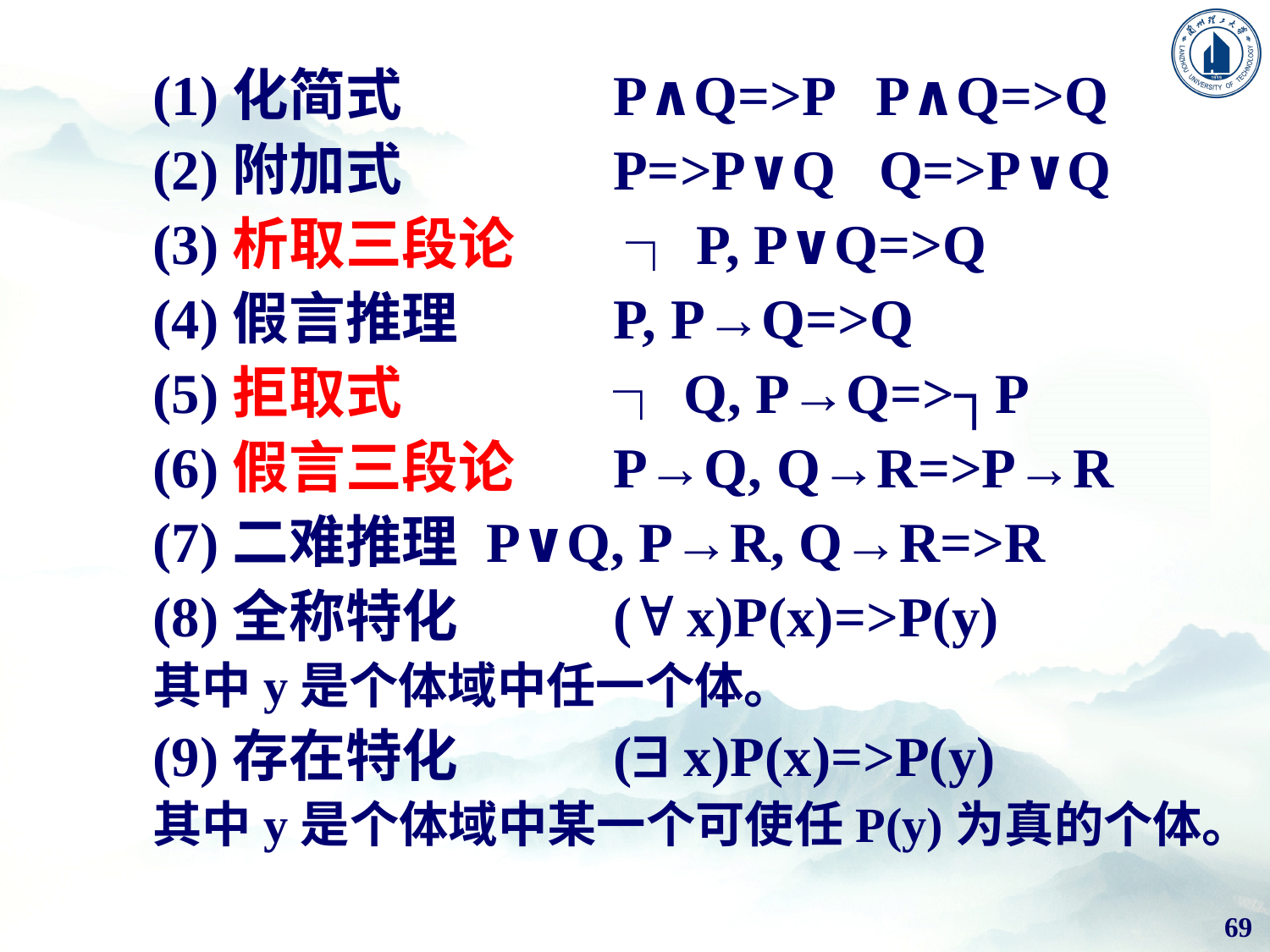

(1)化简式        	P∧Q=>P   P∧Q=>Q
(2)附加式        	P=>P∨Q   Q=>P∨Q
(3)析取三段论	 ┐P, P∨Q=>Q
(4)假言推理    	P, P→Q=>Q
(5)拒取式       	┐Q, P→Q=>┐P
(6)假言三段论  	P→Q, Q→R=>P→R
(7)二难推理  	P∨Q, P→R, Q→R=>R
(8)全称特化       	(∀ x)P(x)=>P(y)
其中y是个体域中任一个体。
(9)存在特化        	(∃ x)P(x)=>P(y)
其中y是个体域中某一个可使任P(y)为真的个体。

69